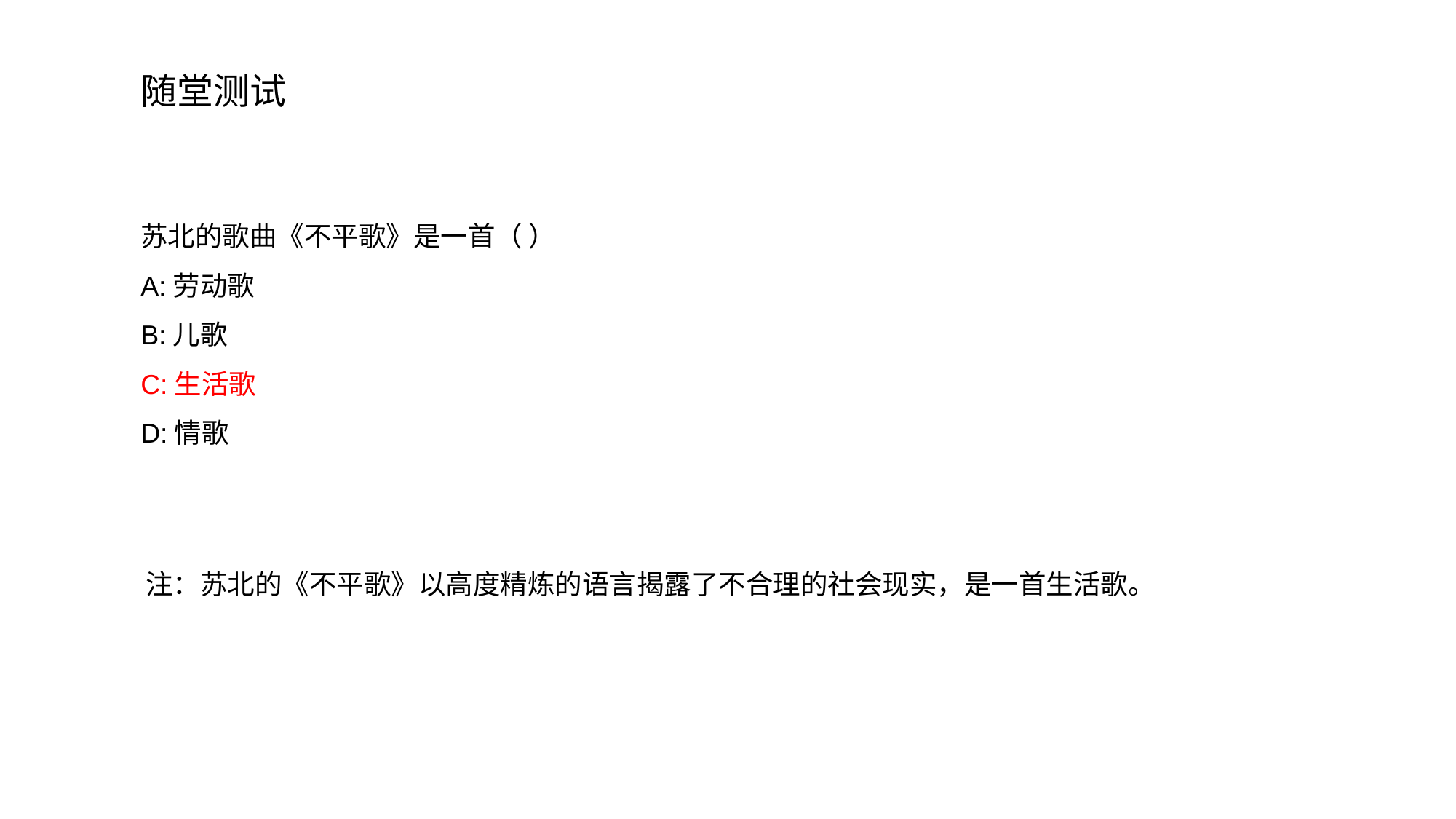

随堂测试
苏北的歌曲《不平歌》是一首（ ）
A:劳动歌
B:儿歌
C:生活歌
D:情歌
注：苏北的《不平歌》以高度精炼的语言揭露了不合理的社会现实，是一首生活歌。